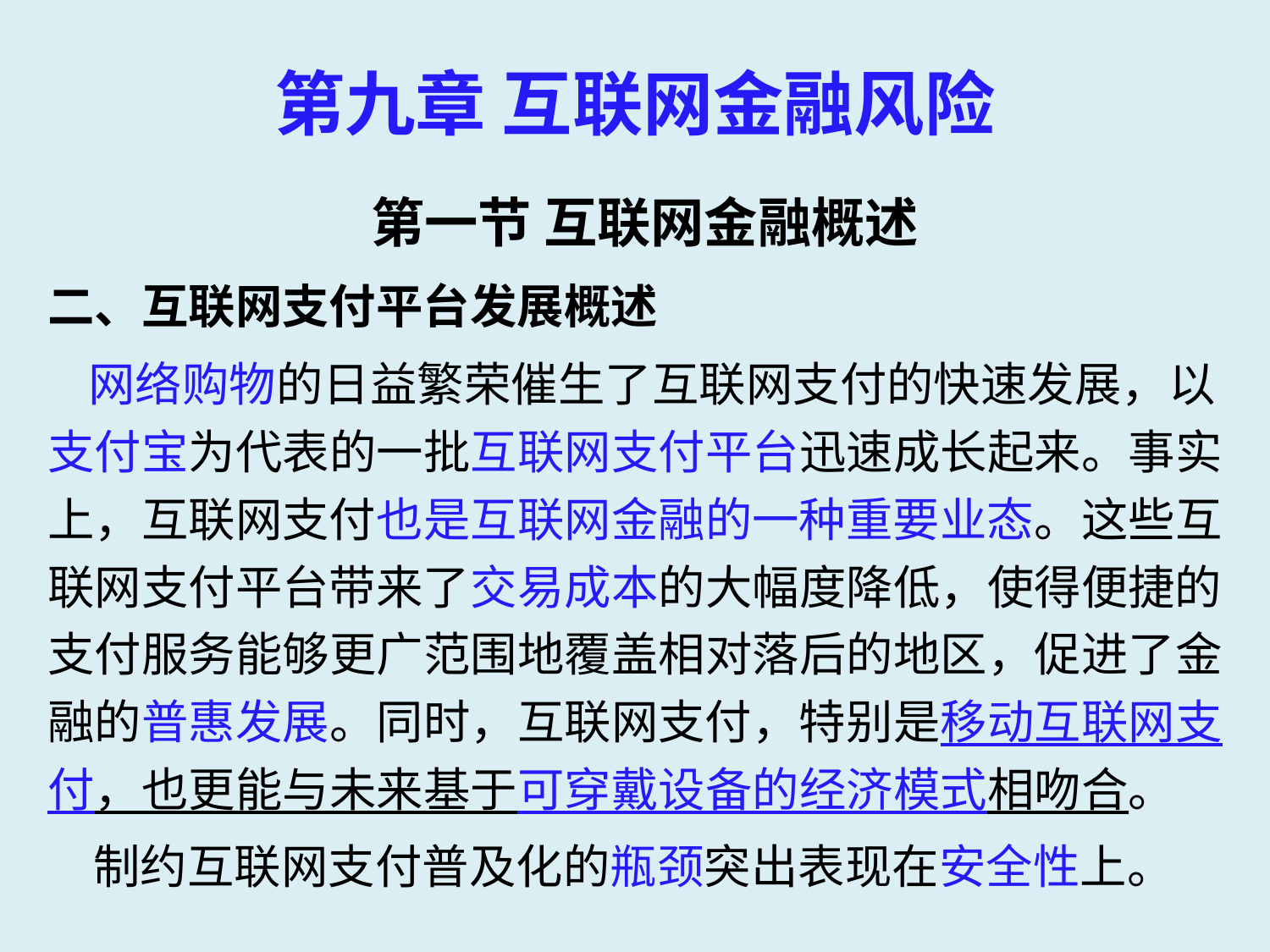

# 第九章 互联网金融风险
第一节 互联网金融概述

二、互联网支付平台发展概述
     网络购物的日益繁荣催生了互联网支付的快速发展，以支付宝为代表的一批互联网支付平台迅速成长起来。事实上，互联网支付也是互联网金融的一种重要业态。这些互联网支付平台带来了交易成本的大幅度降低，使得便捷的支付服务能够更广范围地覆盖相对落后的地区，促进了金融的普惠发展。同时，互联网支付，特别是移动互联网支付，也更能与未来基于可穿戴设备的经济模式相吻合。
    制约互联网支付普及化的瓶颈突出表现在安全性上。
11